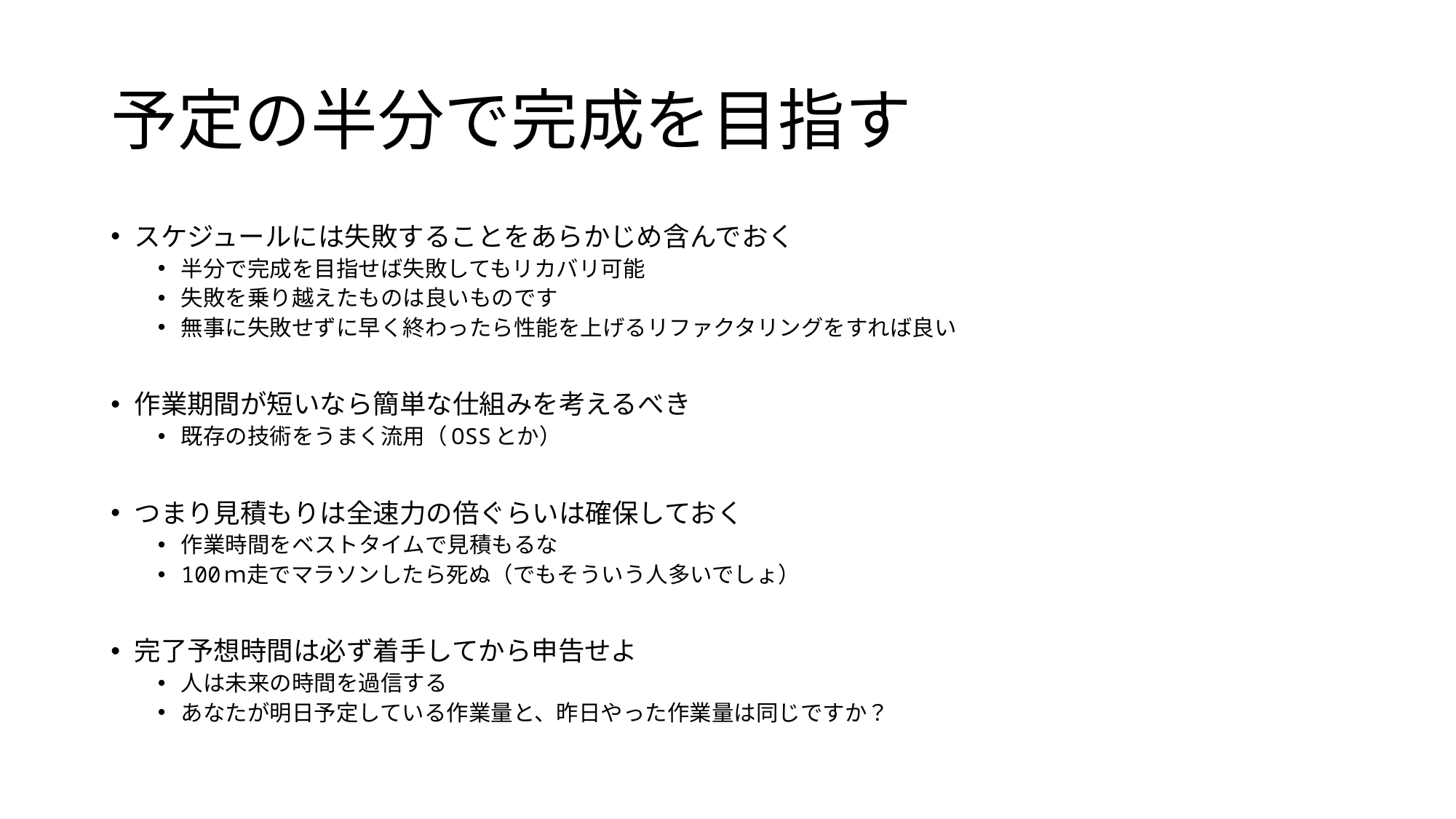

# 予定の半分で完成を目指す
スケジュールには失敗することをあらかじめ含んでおく
半分で完成を目指せば失敗してもリカバリ可能
失敗を乗り越えたものは良いものです
無事に失敗せずに早く終わったら性能を上げるリファクタリングをすれば良い

作業期間が短いなら簡単な仕組みを考えるべき
既存の技術をうまく流用（OSSとか）

つまり見積もりは全速力の倍ぐらいは確保しておく
作業時間をベストタイムで見積もるな
100ｍ走でマラソンしたら死ぬ（でもそういう人多いでしょ）

完了予想時間は必ず着手してから申告せよ
人は未来の時間を過信する
あなたが明日予定している作業量と、昨日やった作業量は同じですか？